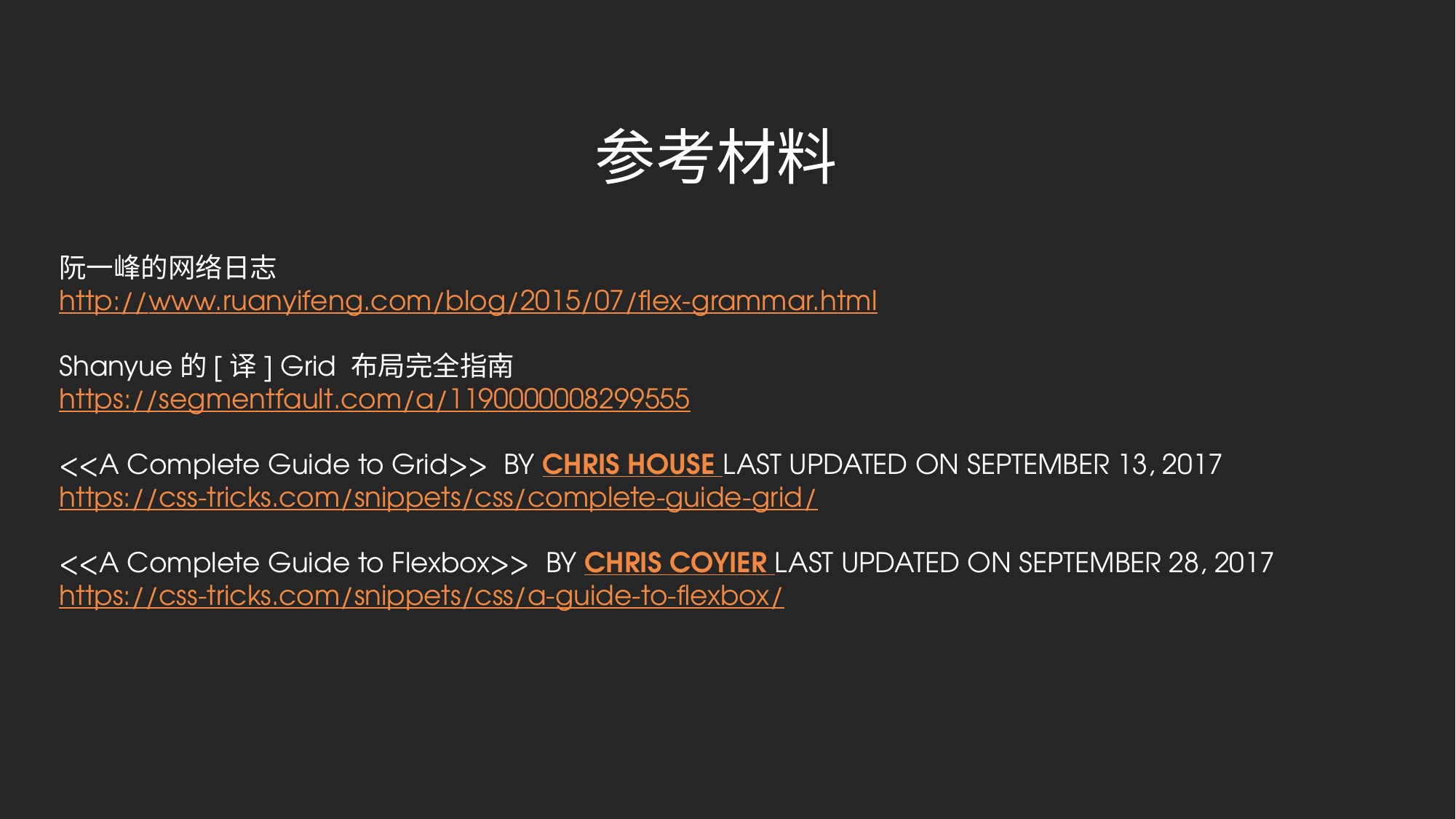

# 参考材料
阮一峰的网络日志
http://www.ruanyifeng.com/blog/2015/07/flex-grammar.html

Shanyue的[译] Grid 布局完全指南
https://segmentfault.com/a/1190000008299555

<<A Complete Guide to Grid>>  BY CHRIS HOUSE LAST UPDATED ON SEPTEMBER 13, 2017
https://css-tricks.com/snippets/css/complete-guide-grid/

<<A Complete Guide to Flexbox>>  BY CHRIS COYIER LAST UPDATED ON SEPTEMBER 28, 2017
https://css-tricks.com/snippets/css/a-guide-to-flexbox/